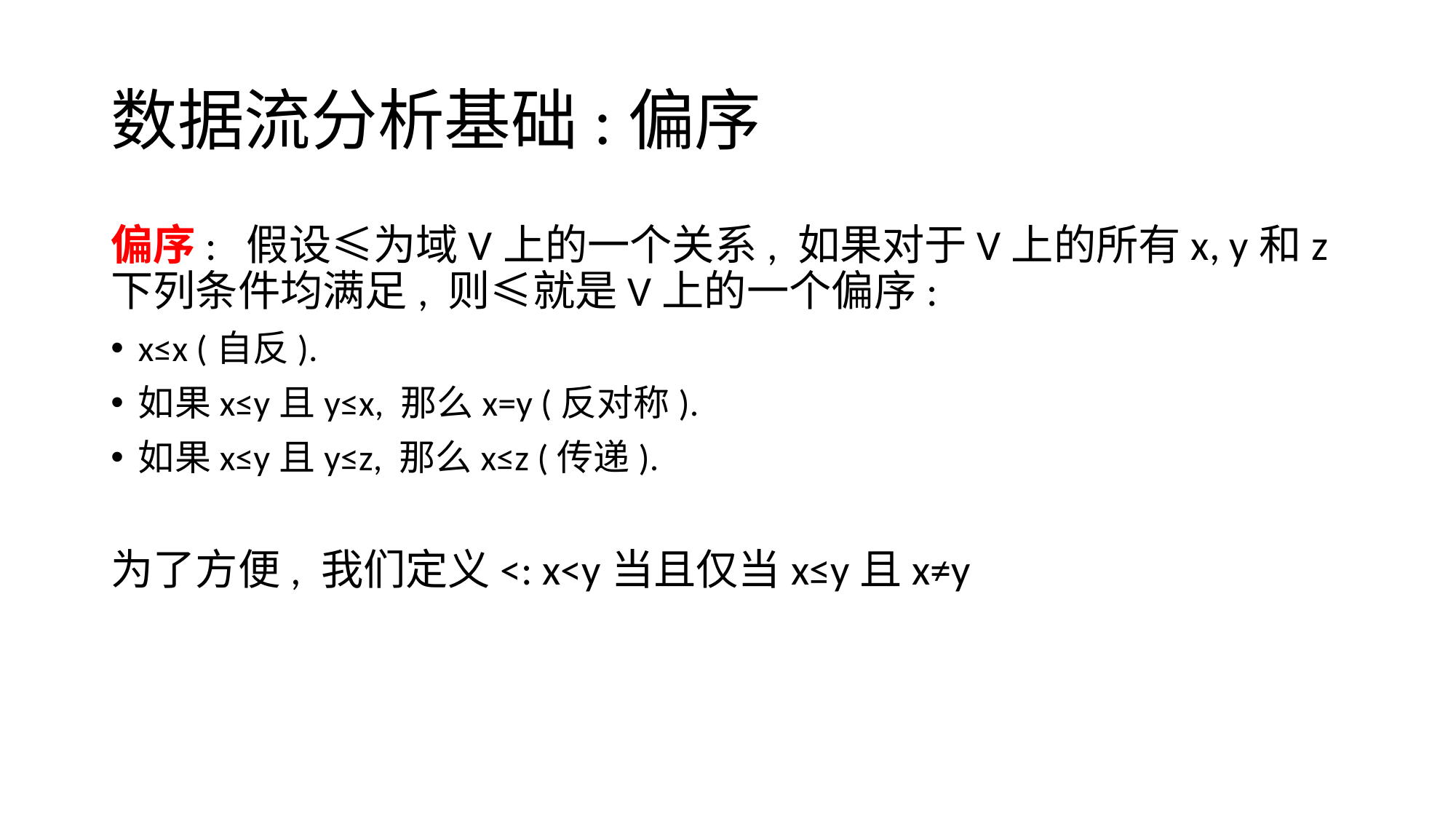

# 数据流分析基础:偏序
偏序:  假设≤为域V上的一个关系, 如果对于V上的所有x, y和z下列条件均满足, 则≤就是V上的一个偏序:
x≤x (自反).
如果x≤y且y≤x, 那么x=y (反对称).
如果x≤y且y≤z, 那么x≤z (传递).

为了方便, 我们定义<: x<y当且仅当x≤y且x≠y